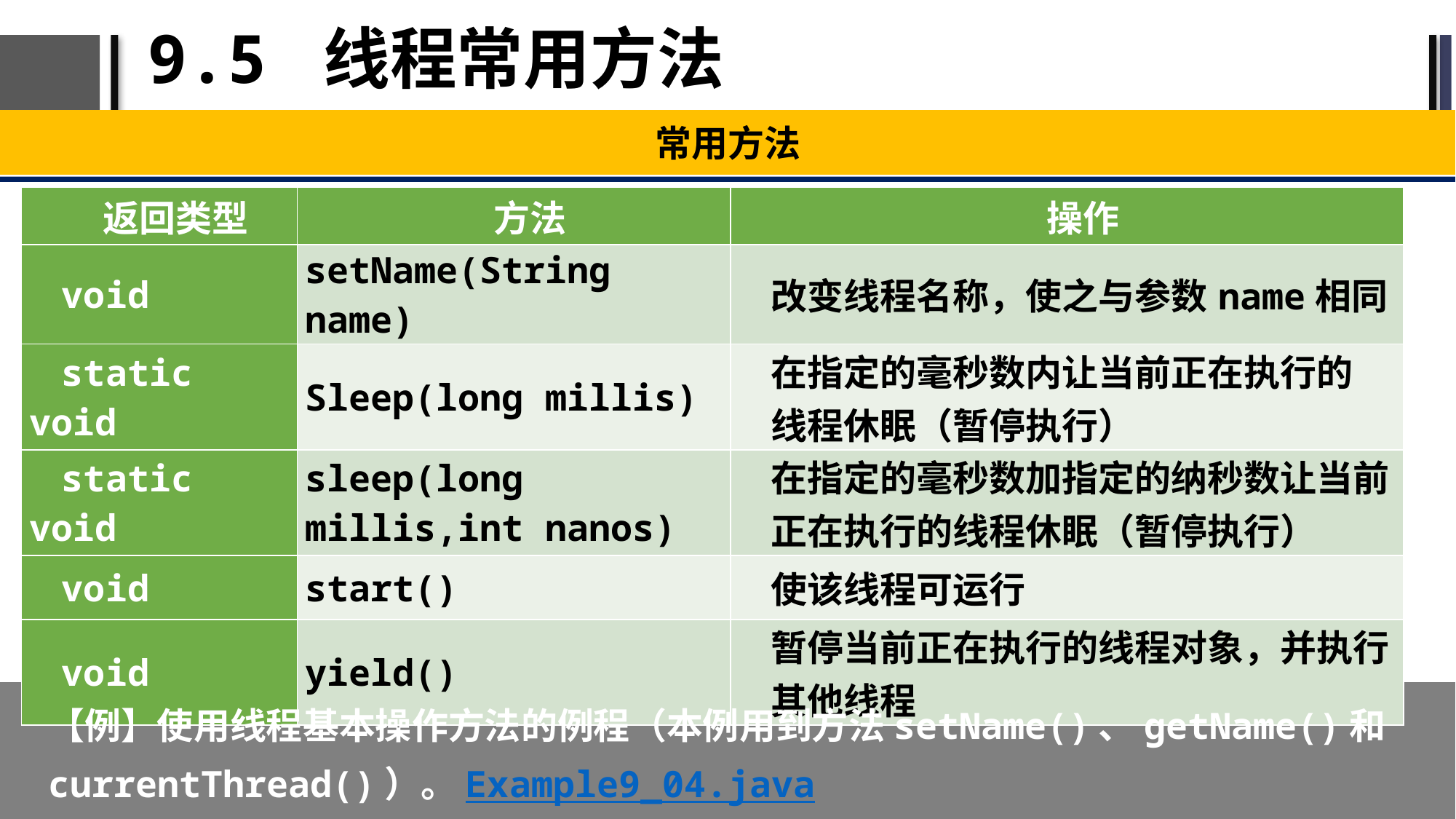

# 9.5 线程常用方法
常用方法

| 返回类型 | 方法 | 操作 |
| --- | --- | --- |
| void | setName(String name) | 改变线程名称，使之与参数name相同 |
| static void | Sleep(long millis) | 在指定的毫秒数内让当前正在执行的 线程休眠（暂停执行） |
| static void | sleep(long millis,int nanos) | 在指定的毫秒数加指定的纳秒数让当前 正在执行的线程休眠（暂停执行） |
| void | start() | 使该线程可运行 |
| void | yield() | 暂停当前正在执行的线程对象，并执行 其他线程 |

【例】使用线程基本操作方法的例程（本例用到方法setName()、getName()和currentThread()）。Example9_04.java